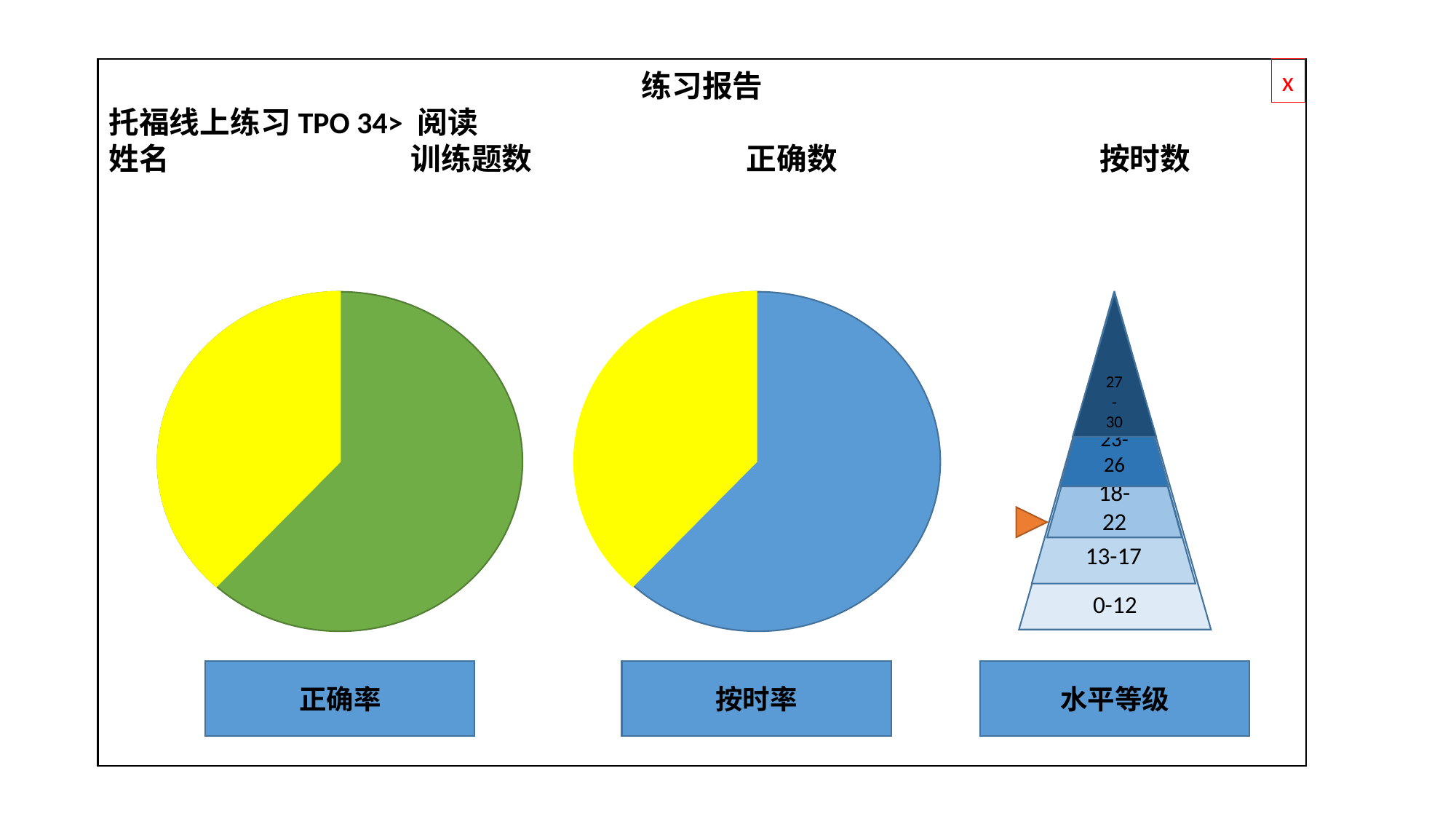

练习报告
托福线上练习TPO 34> 阅读
姓名                                   训练题数                               正确数                                      按时数

x

13-17

23-26
27-30

0-12

18-22

正确率
按时率
水平等级